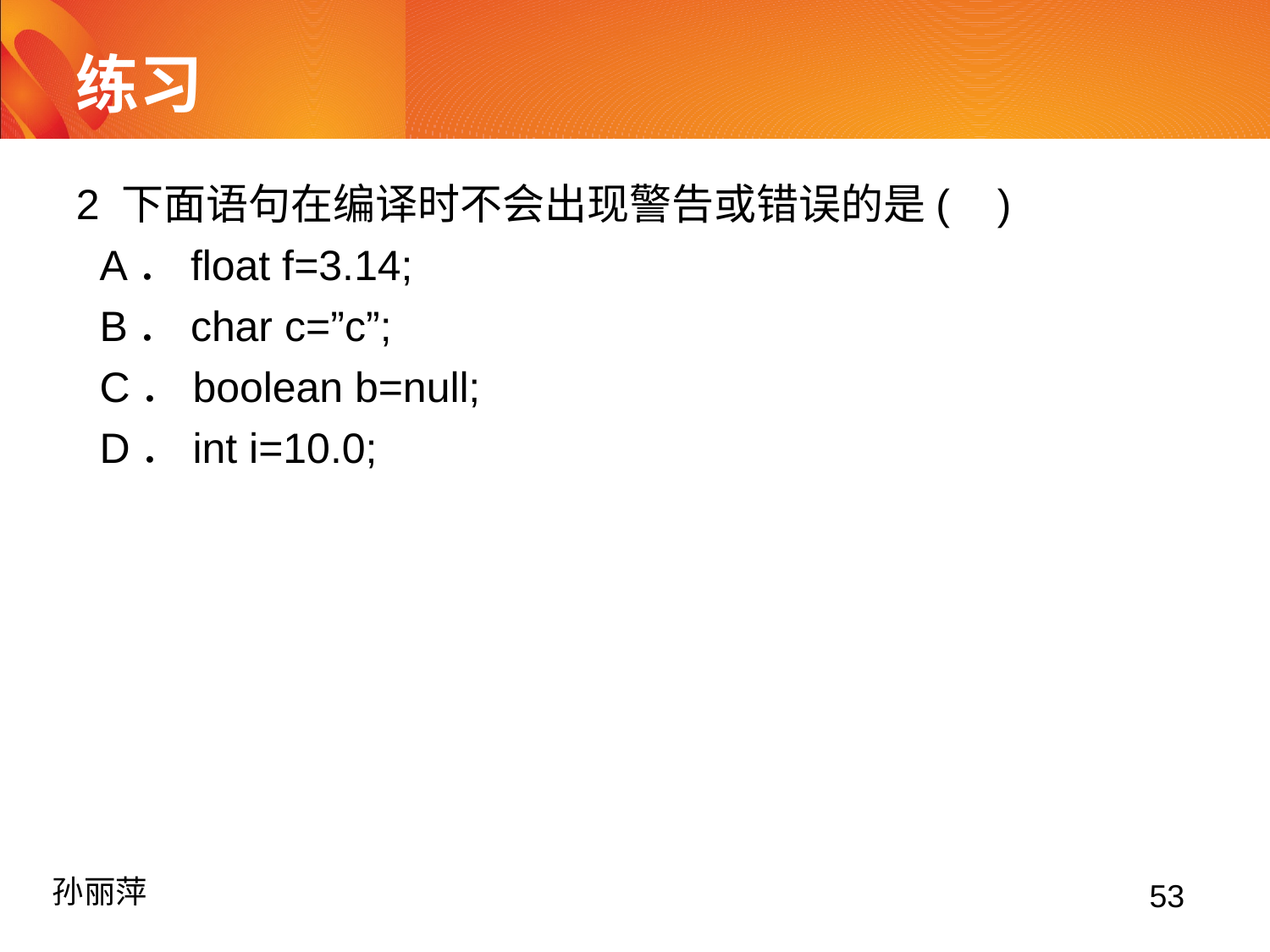

# 练习
2 下面语句在编译时不会出现警告或错误的是(    )
  A．float f=3.14;
  B．char c=”c”;
  C．boolean b=null;
  D．int i=10.0;